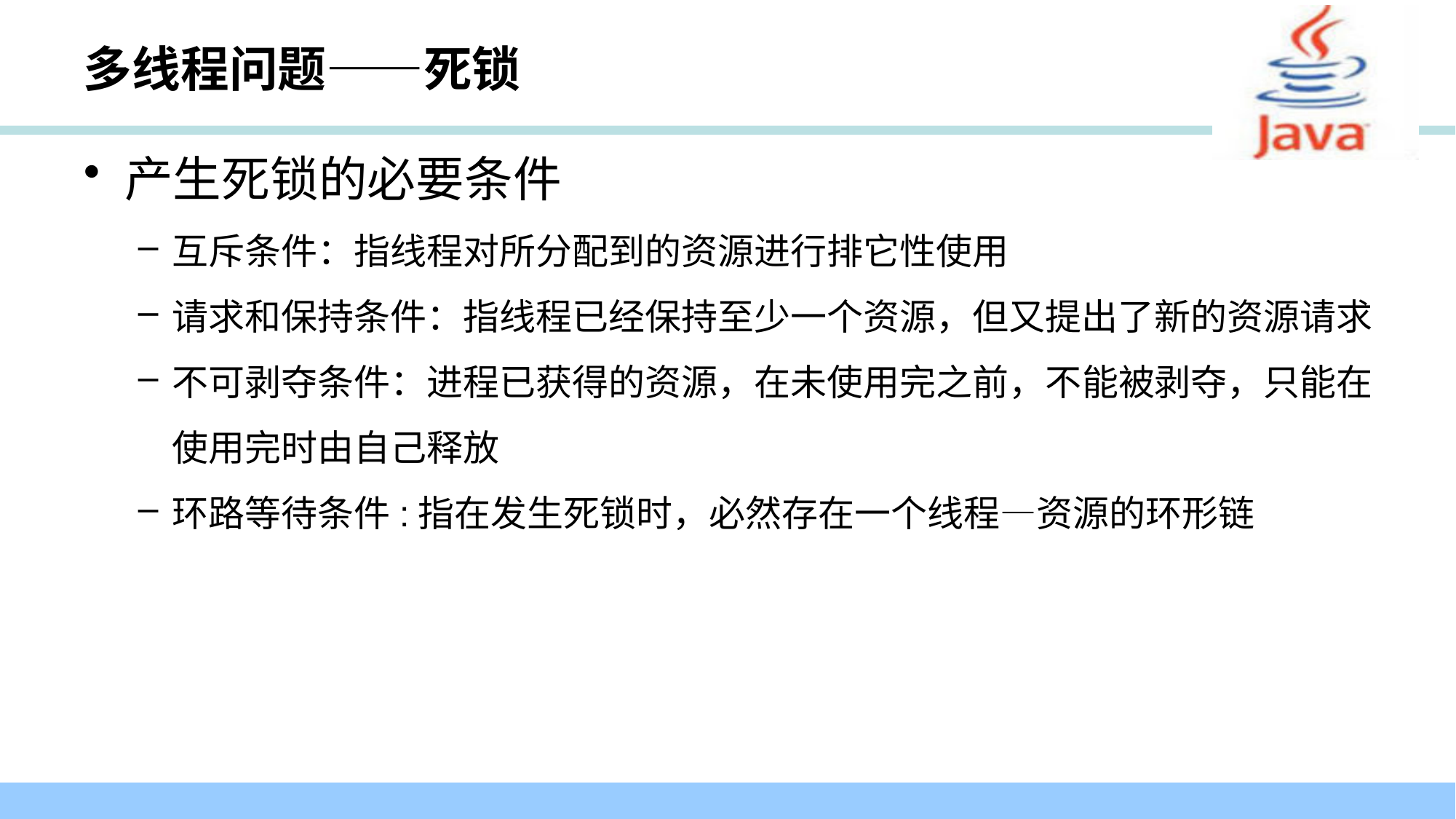

# 多线程问题——死锁
产生死锁的必要条件
互斥条件：指线程对所分配到的资源进行排它性使用
请求和保持条件：指线程已经保持至少一个资源，但又提出了新的资源请求
不可剥夺条件：进程已获得的资源，在未使用完之前，不能被剥夺，只能在使用完时由自己释放
环路等待条件:指在发生死锁时，必然存在一个线程—资源的环形链